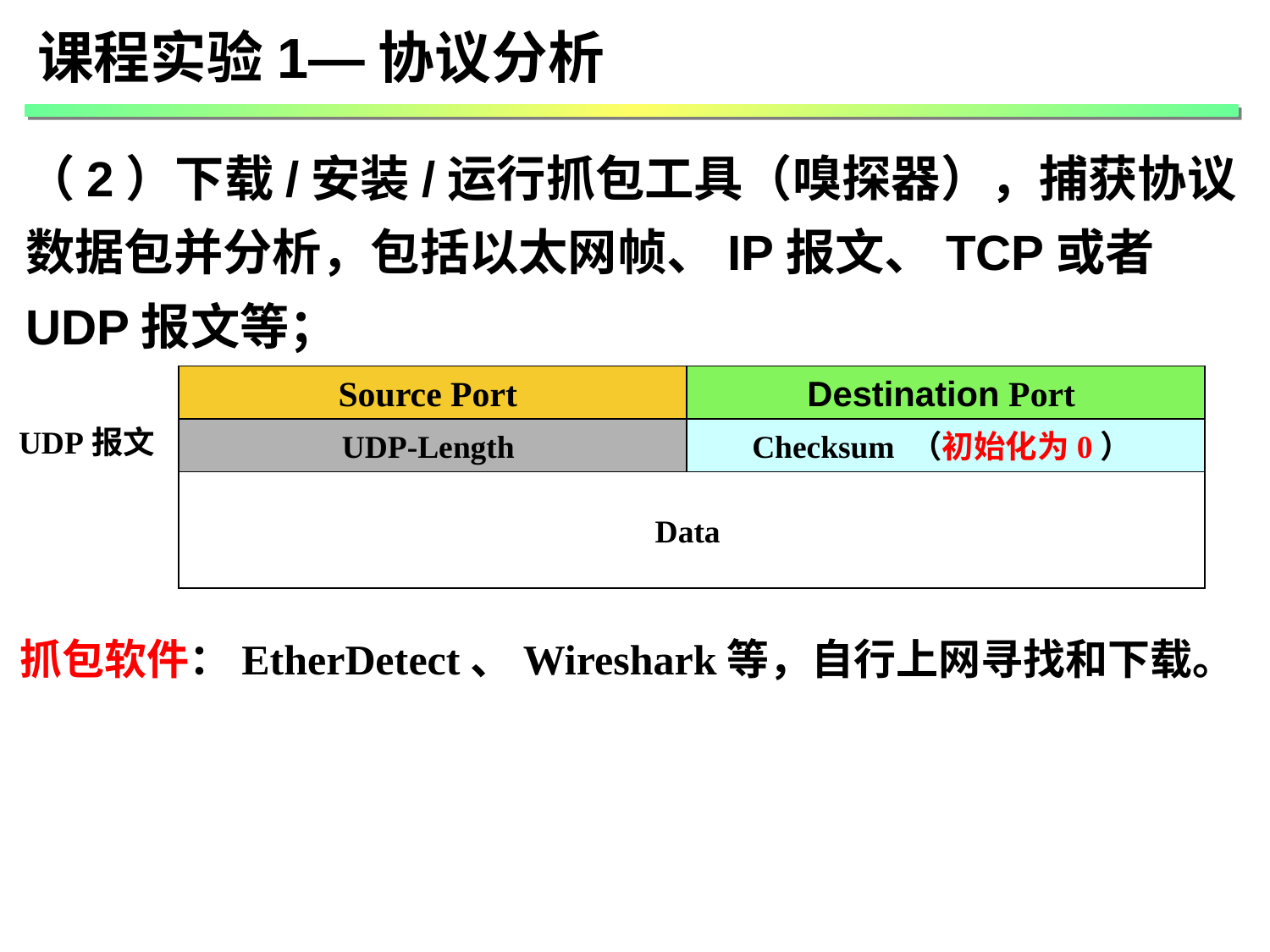

课程实验1—协议分析

（2）下载/安装/运行抓包工具（嗅探器），捕获协议数据包并分析，包括以太网帧、IP报文、TCP或者UDP报文等；
Source Port
Destination Port
UDP报文
UDP-Length
Checksum （初始化为0）
Data
抓包软件：EtherDetect、Wireshark等，自行上网寻找和下载。